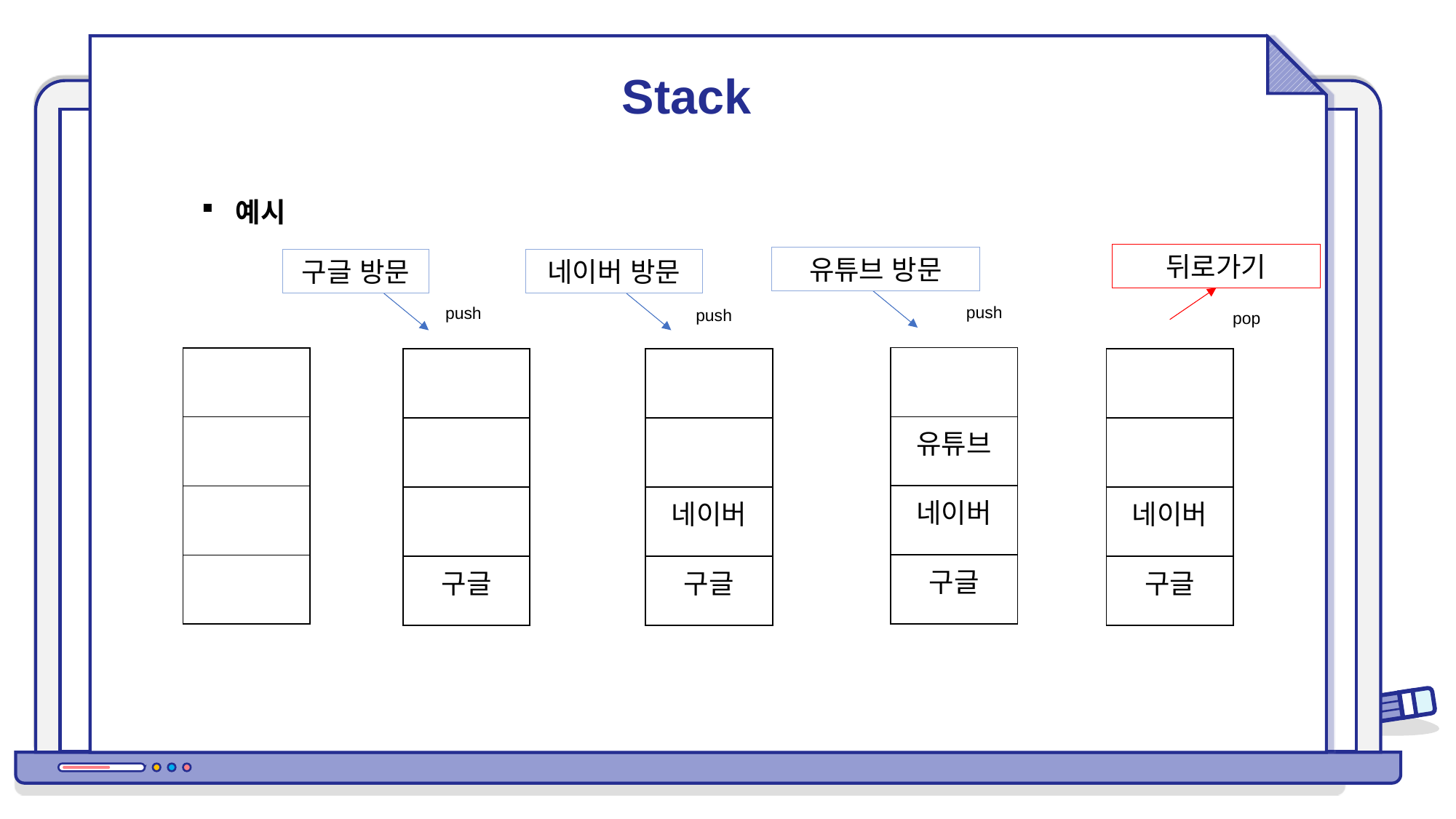

Stack

예시
뒤로가기
유튜브 방문
구글 방문
네이버 방문
push
push
push
pop
|  |
| --- |
| 유튜브 |
| 네이버 |
| 구글 |
|  |
| --- |
|  |
|  |
|  |
|  |
| --- |
|  |
|  |
| 구글 |
|  |
| --- |
|  |
| 네이버 |
| 구글 |
|  |
| --- |
|  |
| 네이버 |
| 구글 |